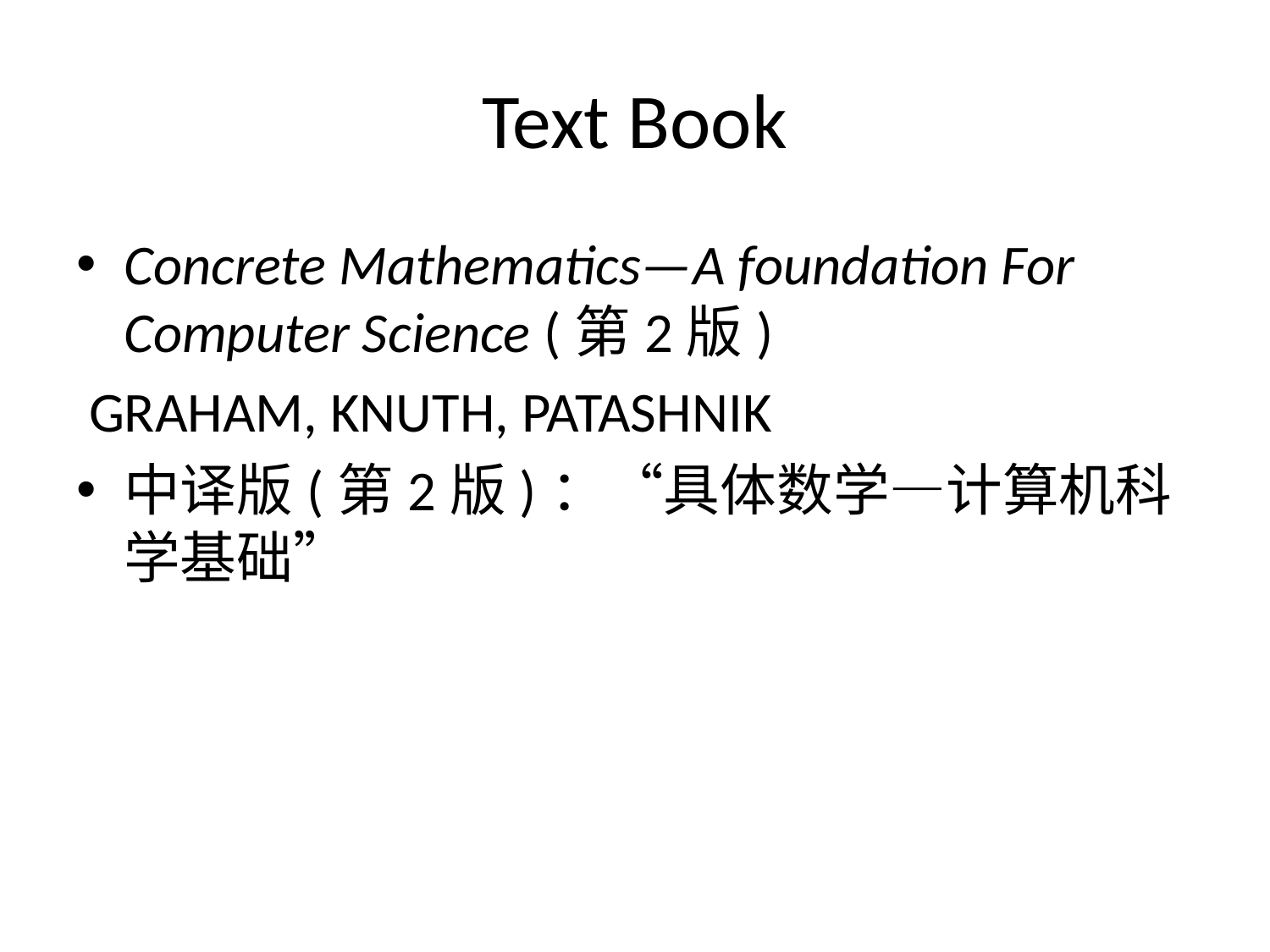

# Text Book
Concrete Mathematics—A foundation For Computer Science (第2版)
 GRAHAM, KNUTH, PATASHNIK
中译版(第2版)：“具体数学—计算机科学基础”